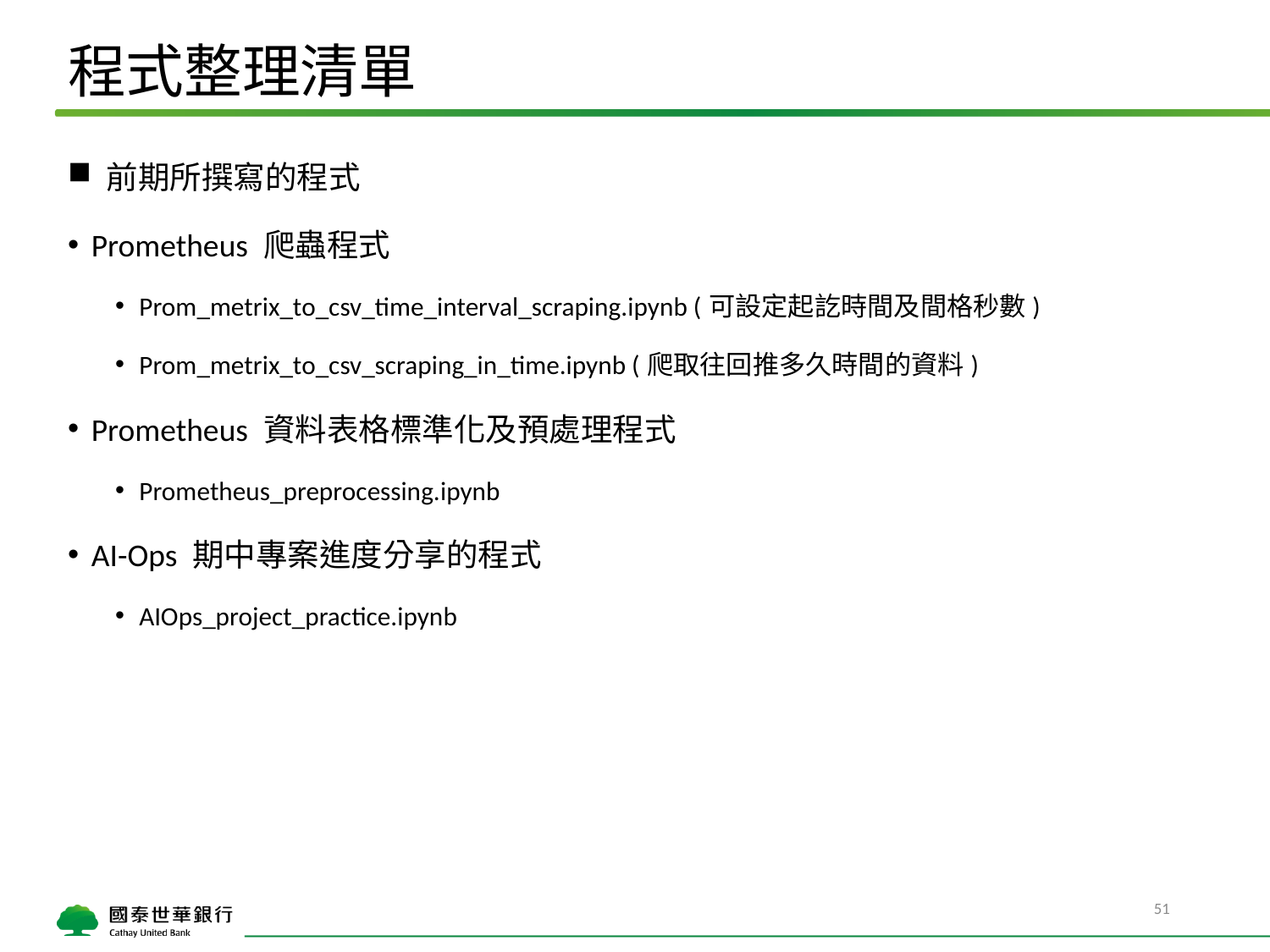

# 程式整理清單
 前期所撰寫的程式
Prometheus 爬蟲程式
Prom_metrix_to_csv_time_interval_scraping.ipynb (可設定起訖時間及間格秒數)
Prom_metrix_to_csv_scraping_in_time.ipynb (爬取往回推多久時間的資料)
Prometheus 資料表格標準化及預處理程式
Prometheus_preprocessing.ipynb
AI-Ops 期中專案進度分享的程式
AIOps_project_practice.ipynb
51